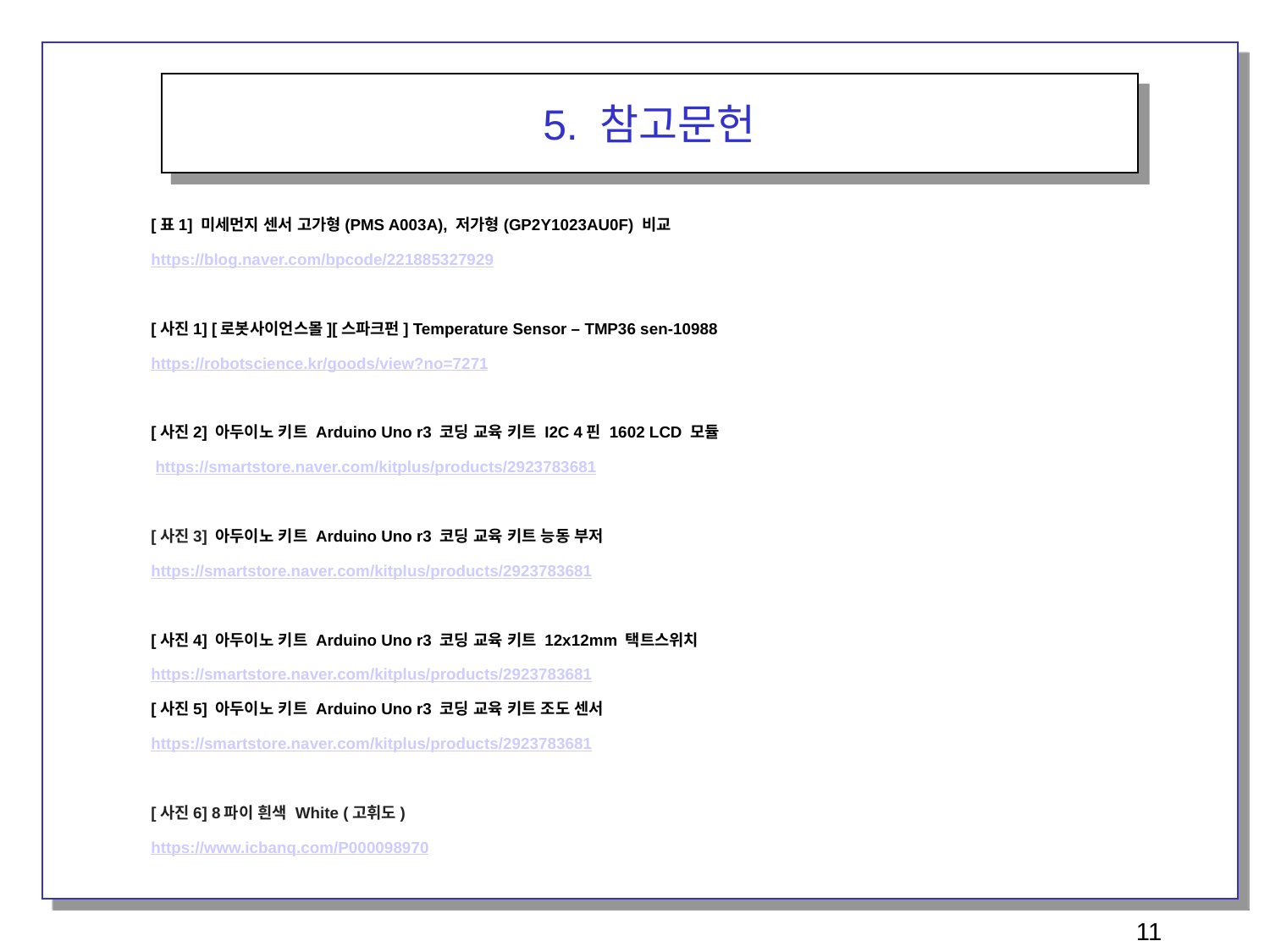

5. 참고문헌
[표1] 미세먼지 센서 고가형(PMS A003A), 저가형(GP2Y1023AU0F) 비교
https://blog.naver.com/bpcode/221885327929

[사진1] [로봇사이언스몰][스파크펀] Temperature Sensor – TMP36 sen-10988
https://robotscience.kr/goods/view?no=7271

[사진2] 아두이노 키트 Arduino Uno r3 코딩 교육 키트 I2C 4핀 1602 LCD 모듈
 https://smartstore.naver.com/kitplus/products/2923783681

[사진3] 아두이노 키트 Arduino Uno r3 코딩 교육 키트 능동 부저
https://smartstore.naver.com/kitplus/products/2923783681

[사진4] 아두이노 키트 Arduino Uno r3 코딩 교육 키트 12x12mm 택트스위치
https://smartstore.naver.com/kitplus/products/2923783681
[사진5] 아두이노 키트 Arduino Uno r3 코딩 교육 키트 조도 센서
https://smartstore.naver.com/kitplus/products/2923783681

[사진6] 8파이 흰색 White (고휘도)
https://www.icbanq.com/P000098970

11